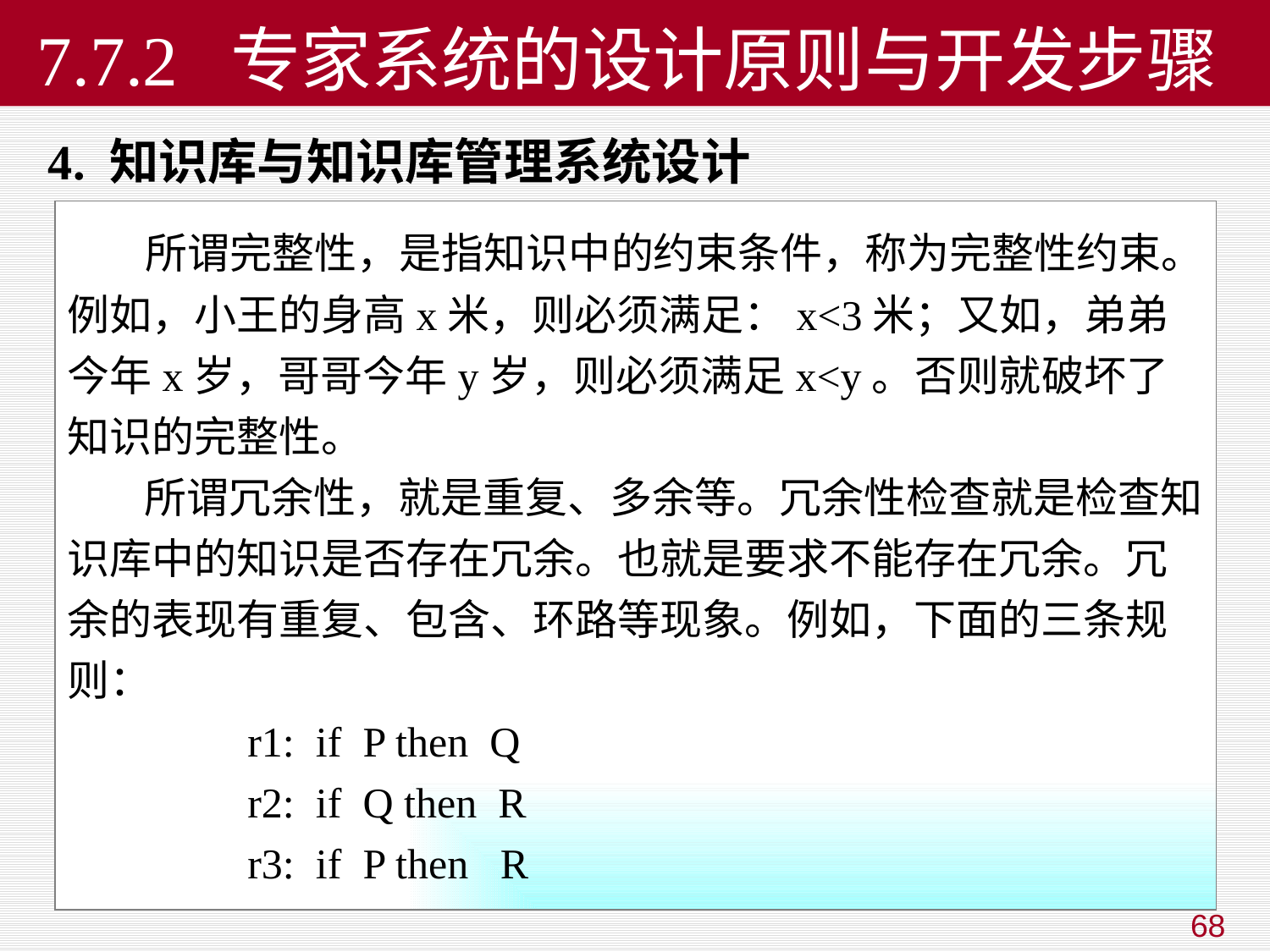

# 7.7.2  专家系统的设计原则与开发步骤
4. 知识库与知识库管理系统设计
      所谓完整性，是指知识中的约束条件，称为完整性约束。例如，小王的身高x米，则必须满足：x<3米；又如，弟弟今年x岁，哥哥今年y岁，则必须满足x<y。否则就破坏了知识的完整性。
       所谓冗余性，就是重复、多余等。冗余性检查就是检查知识库中的知识是否存在冗余。也就是要求不能存在冗余。冗余的表现有重复、包含、环路等现象。例如，下面的三条规则：
                 r1:  if  P then  Q
                 r2:  if  Q then  R
                 r3:  if  P then   R
68